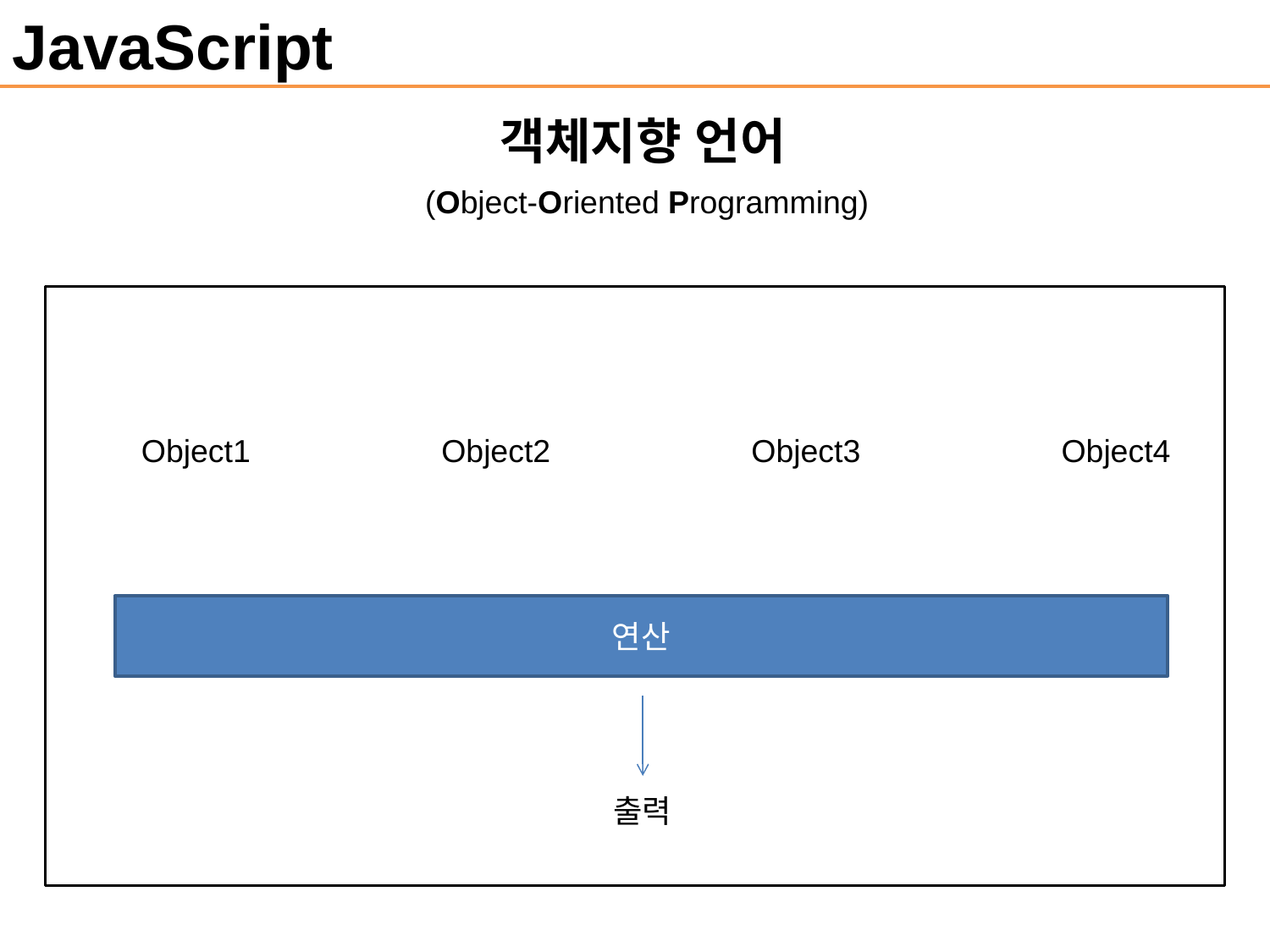

JavaScript
객체지향 언어
(Object-Oriented Programming)

Object1
Object2
Object3
Object4
연산
출력